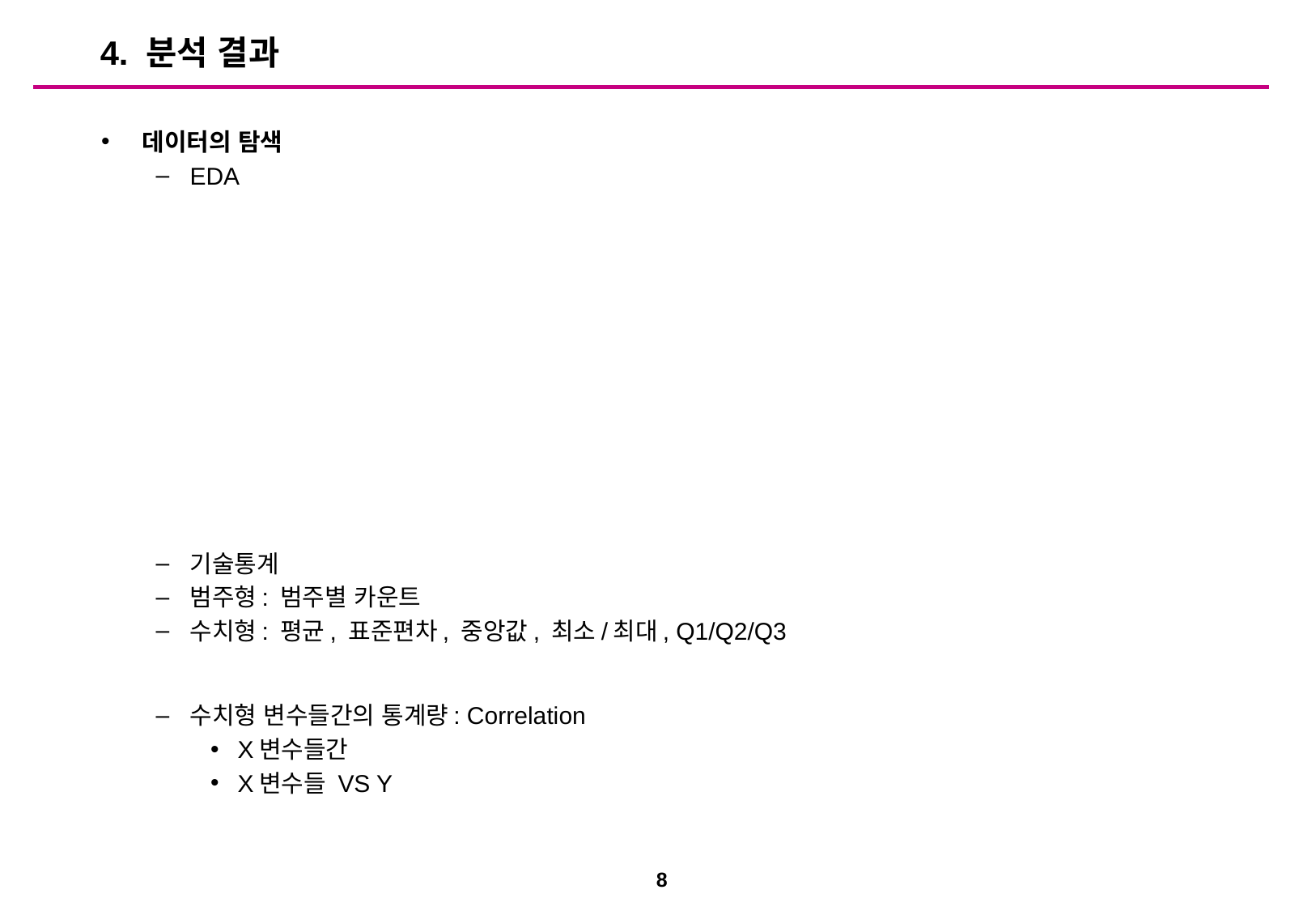

4. 분석 결과
데이터의 탐색
EDA

기술통계
범주형: 범주별 카운트
수치형: 평균, 표준편차, 중앙값, 최소/최대, Q1/Q2/Q3

수치형 변수들간의 통계량: Correlation
X변수들간
X변수들 VS Y

8